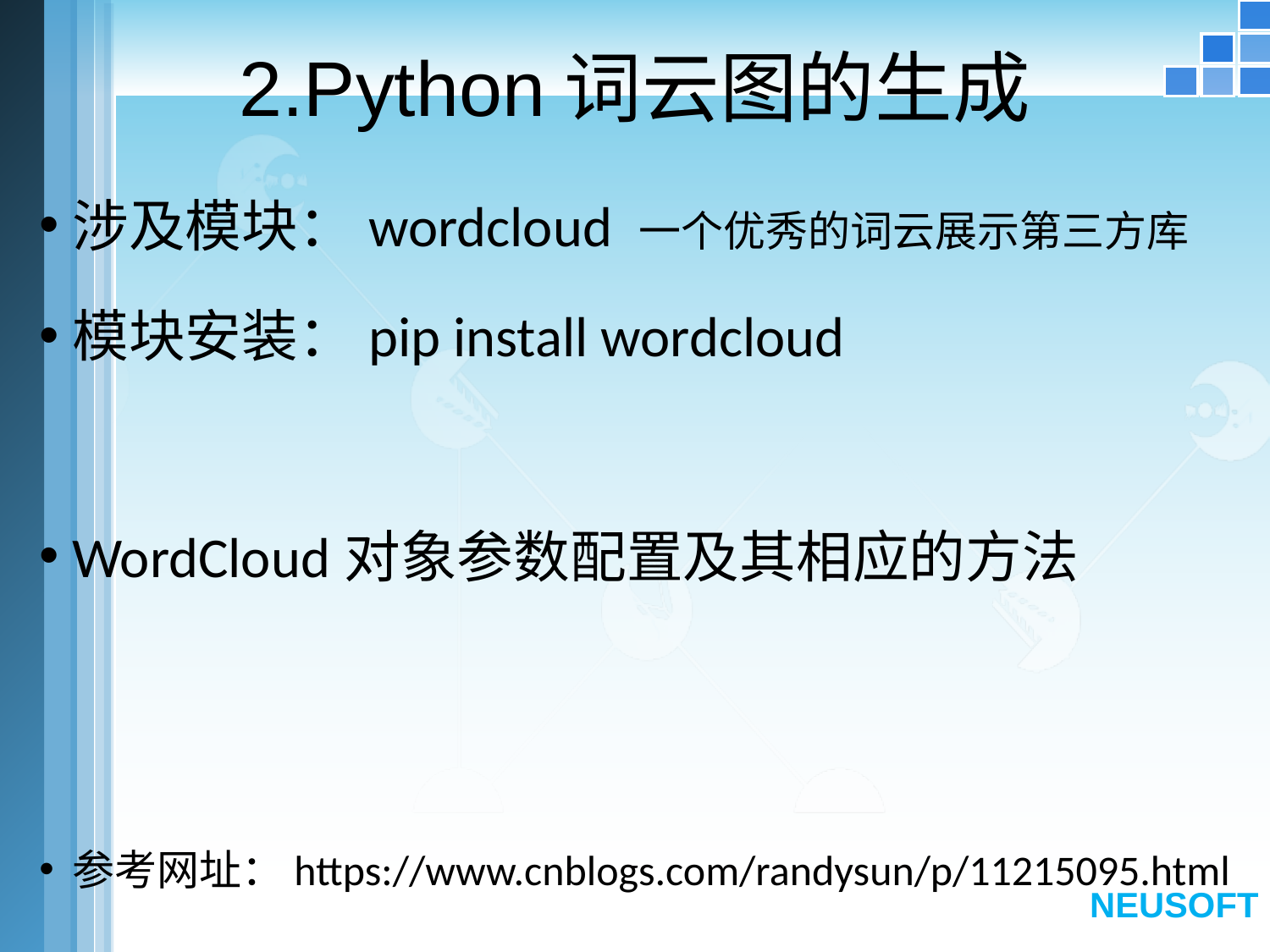

# 2.Python词云图的生成
涉及模块：wordcloud 一个优秀的词云展示第三方库
模块安装：pip install wordcloud

WordCloud对象参数配置及其相应的方法

参考网址：https://www.cnblogs.com/randysun/p/11215095.html